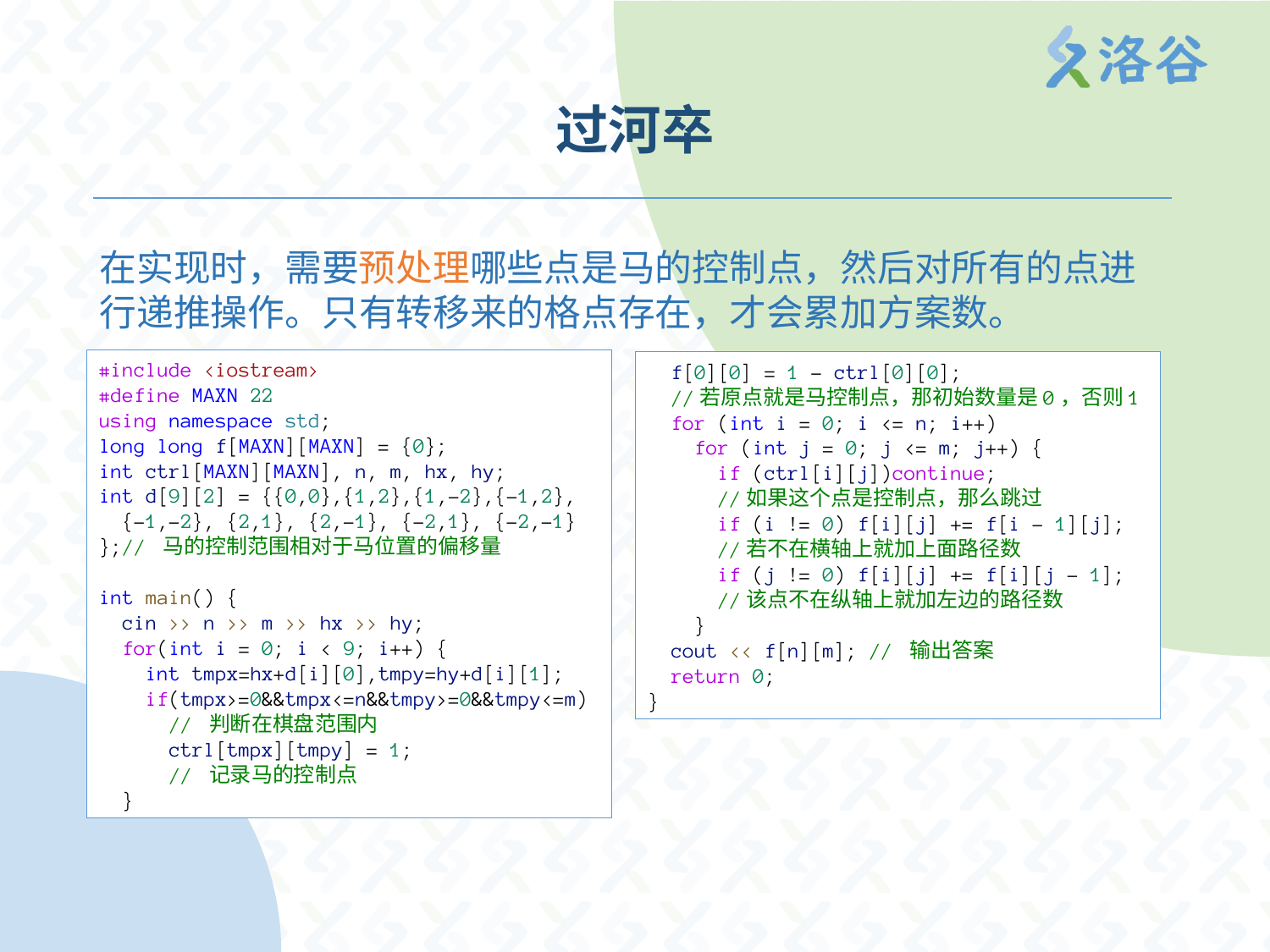

# 过河卒
在实现时，需要预处理哪些点是马的控制点，然后对所有的点进行递推操作。只有转移来的格点存在，才会累加方案数。

#include <iostream>
#define MAXN 22
using namespace std;
long long f[MAXN][MAXN] = {0};
int ctrl[MAXN][MAXN], n, m, hx, hy;
int d[9][2] = {{0,0},{1,2},{1,-2},{-1,2},
  {-1,-2}, {2,1}, {2,-1}, {-2,1}, {-2,-1}
};// 马的控制范围相对于马位置的偏移量
int main() {
  cin >> n >> m >> hx >> hy;
  for(int i = 0; i < 9; i++) {
    int tmpx=hx+d[i][0],tmpy=hy+d[i][1];
    if(tmpx>=0&&tmpx<=n&&tmpy>=0&&tmpy<=m)
      // 判断在棋盘范围内
      ctrl[tmpx][tmpy] = 1;
      // 记录马的控制点
  }
  f[0][0] = 1 - ctrl[0][0];
  //若原点就是马控制点，那初始数量是0，否则1
  for (int i = 0; i <= n; i++)
    for (int j = 0; j <= m; j++) {
      if (ctrl[i][j])continue;
      //如果这个点是控制点，那么跳过
      if (i != 0) f[i][j] += f[i - 1][j];
      //若不在横轴上就加上面路径数
      if (j != 0) f[i][j] += f[i][j - 1];
      //该点不在纵轴上就加左边的路径数
    }
  cout << f[n][m]; // 输出答案
  return 0;
}